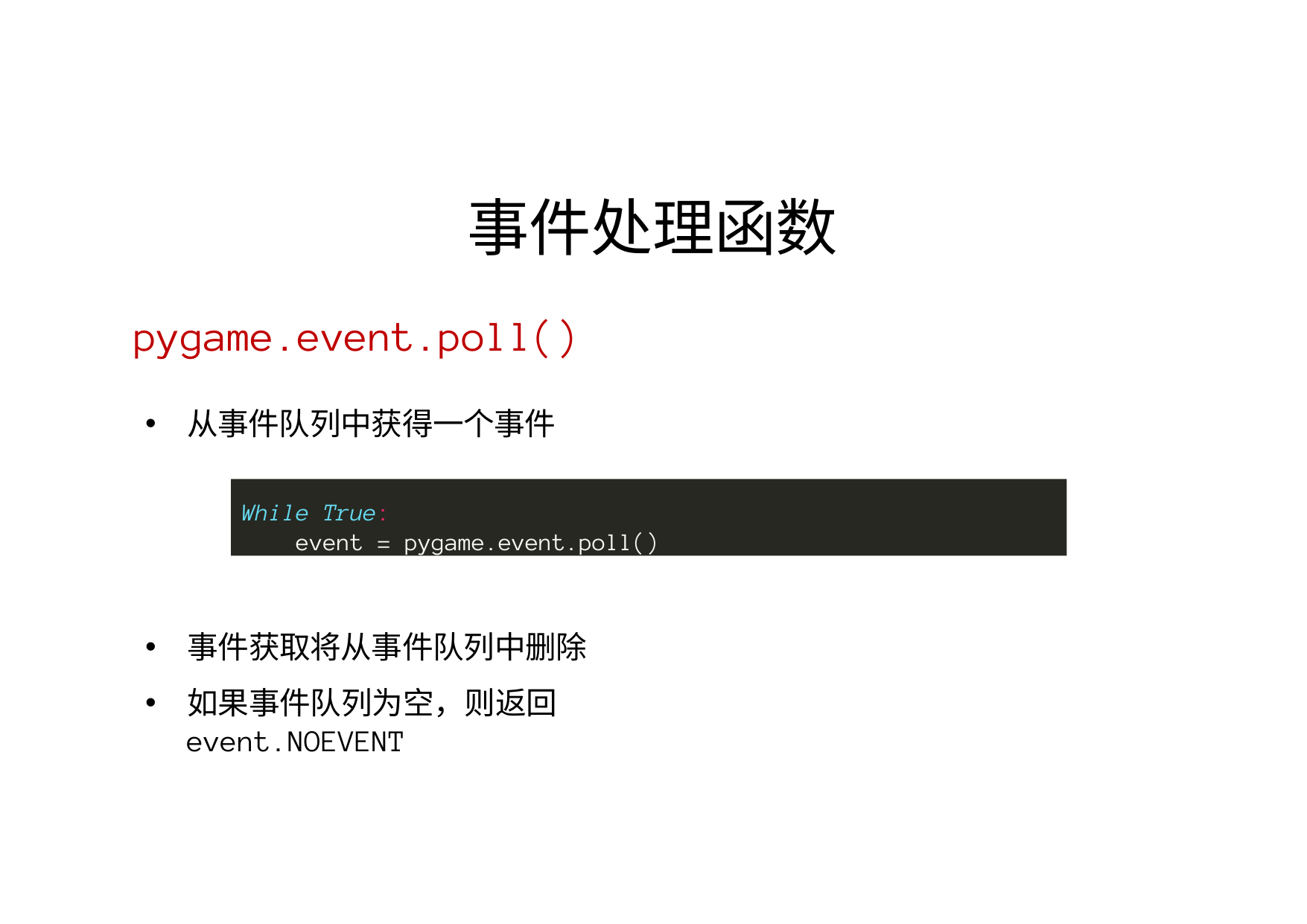

# 事件处理函数
pygame.event.poll()
从事件队列中获得一个事件
While True:
event = pygame.event.poll()
事件获取将从事件队列中删除
如果事件队列为空，则返回	event.NOEVENT